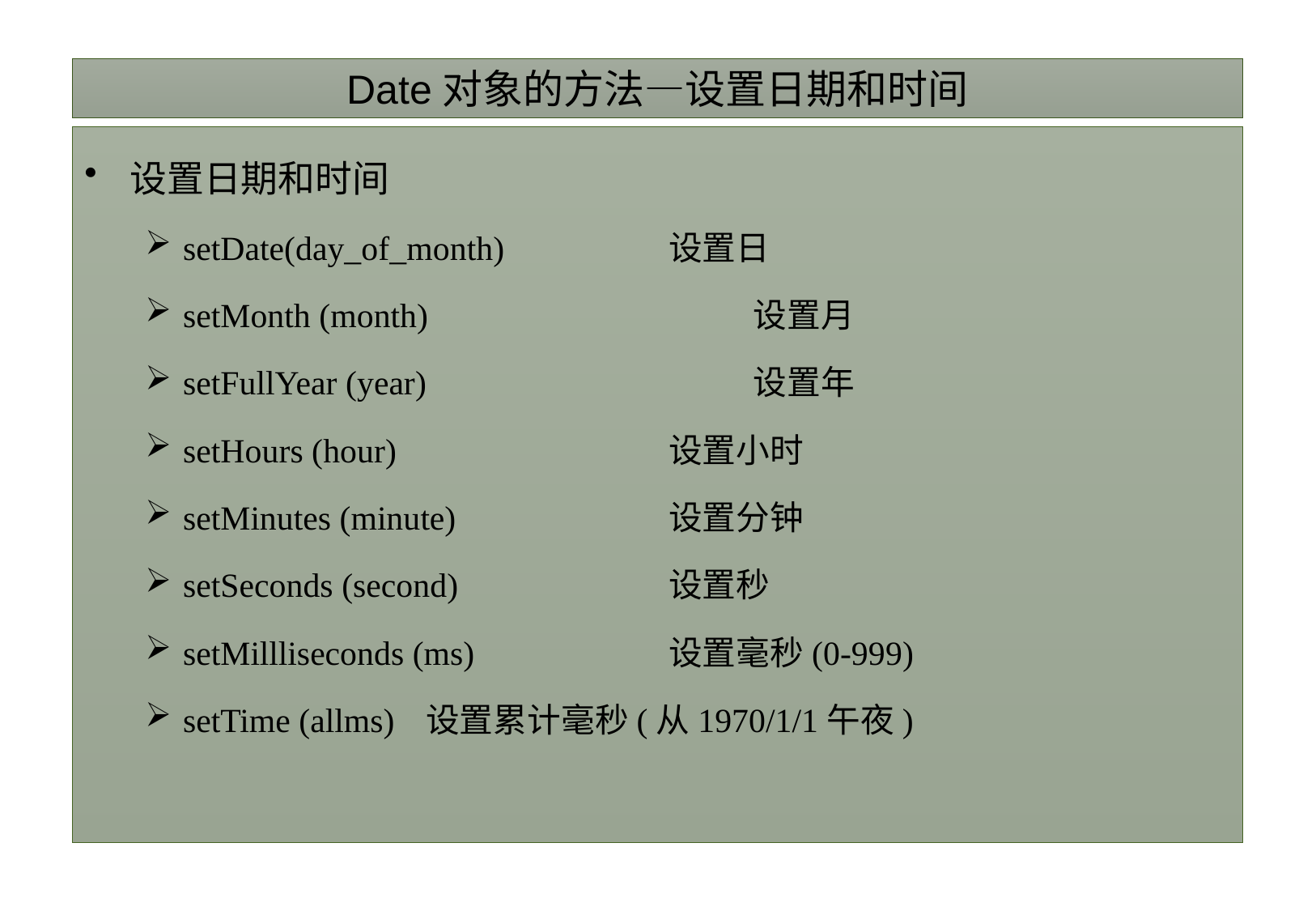

# Date对象的方法—设置日期和时间
设置日期和时间
setDate(day_of_month)		设置日
setMonth (month)		         设置月
setFullYear (year)		         设置年
setHours (hour)			设置小时
setMinutes (minute)		设置分钟
setSeconds (second)		设置秒
setMillliseconds (ms)		设置毫秒(0-999)
setTime (allms)		设置累计毫秒(从1970/1/1午夜)